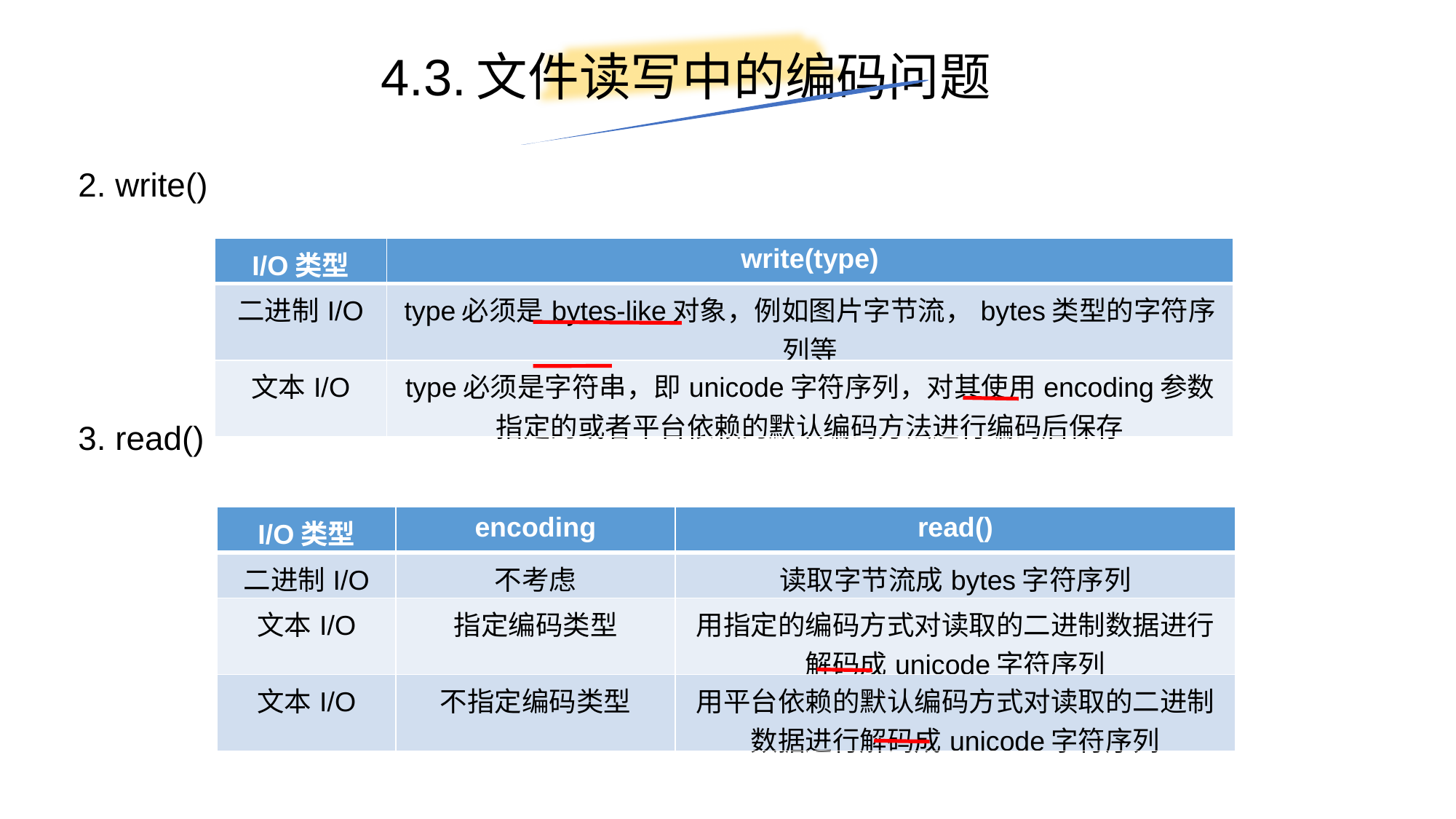

# 4.3.文件读写中的编码问题

2. write()
| I/O类型 | write(type) |
| --- | --- |
| 二进制I/O | type必须是bytes-like对象，例如图片字节流，bytes类型的字符序列等 |
| 文本I/O | type必须是字符串，即unicode字符序列，对其使用encoding参数指定的或者平台依赖的默认编码方法进行编码后保存 |
3. read()
| I/O类型 | encoding | read() |
| --- | --- | --- |
| 二进制I/O | 不考虑 | 读取字节流成bytes字符序列 |
| 文本I/O | 指定编码类型 | 用指定的编码方式对读取的二进制数据进行解码成unicode字符序列 |
| 文本I/O | 不指定编码类型 | 用平台依赖的默认编码方式对读取的二进制数据进行解码成unicode字符序列 |